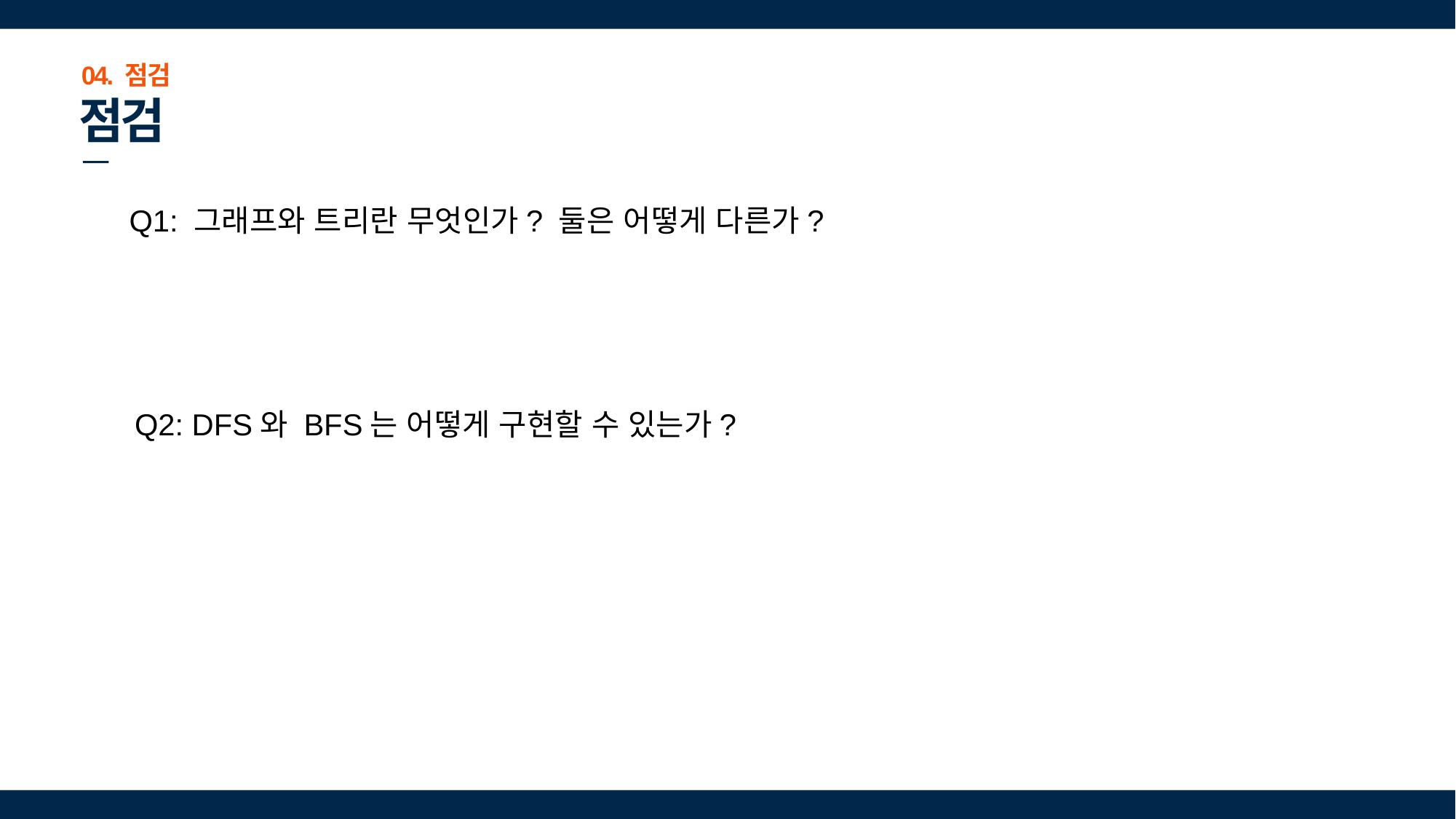

04. 점검

점검
Q1: 그래프와 트리란 무엇인가? 둘은 어떻게 다른가?
Q2: DFS와 BFS는 어떻게 구현할 수 있는가?